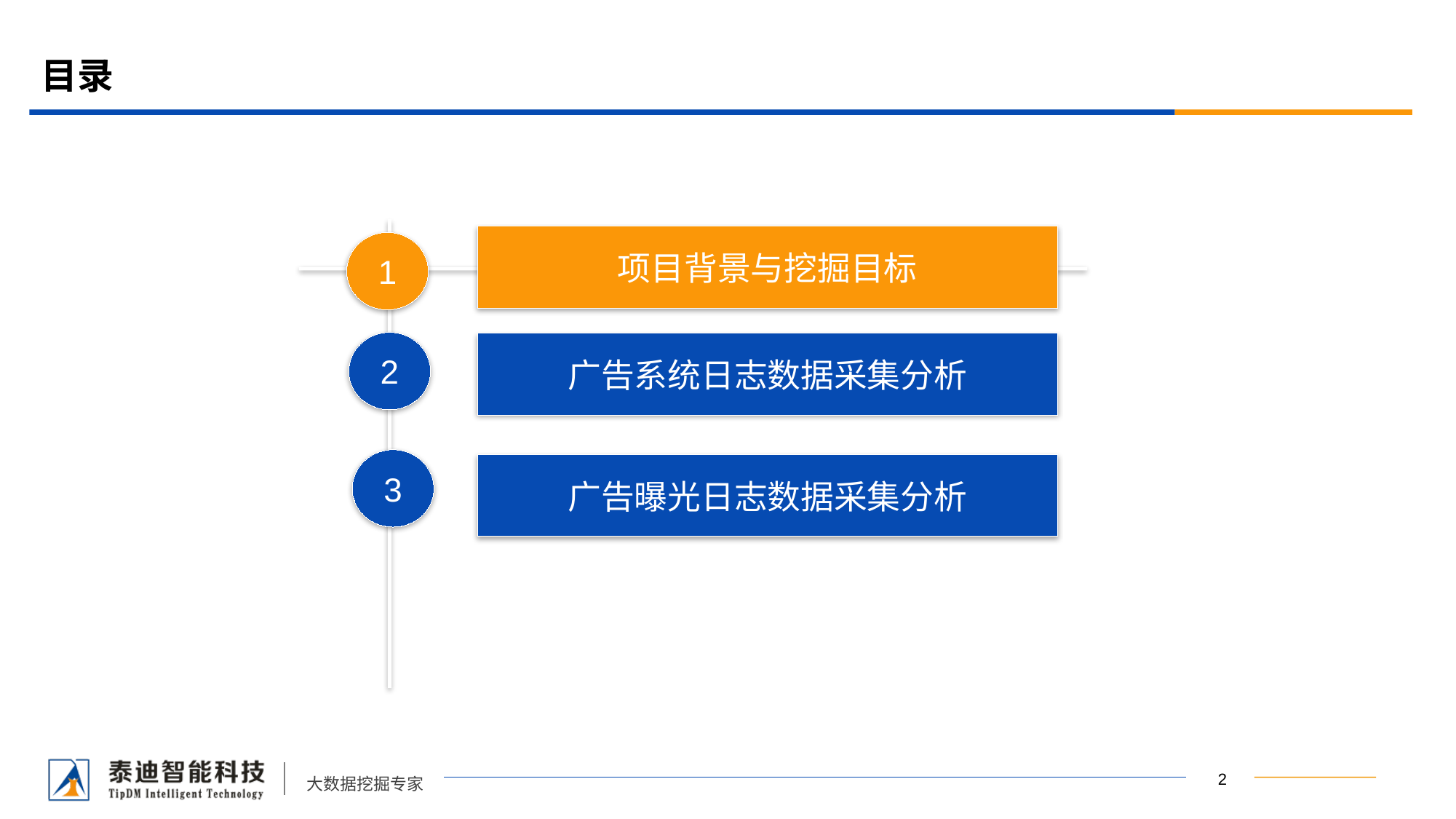

# 目录
项目背景与挖掘目标
1

2
广告系统日志数据采集分析
3
广告曝光日志数据采集分析